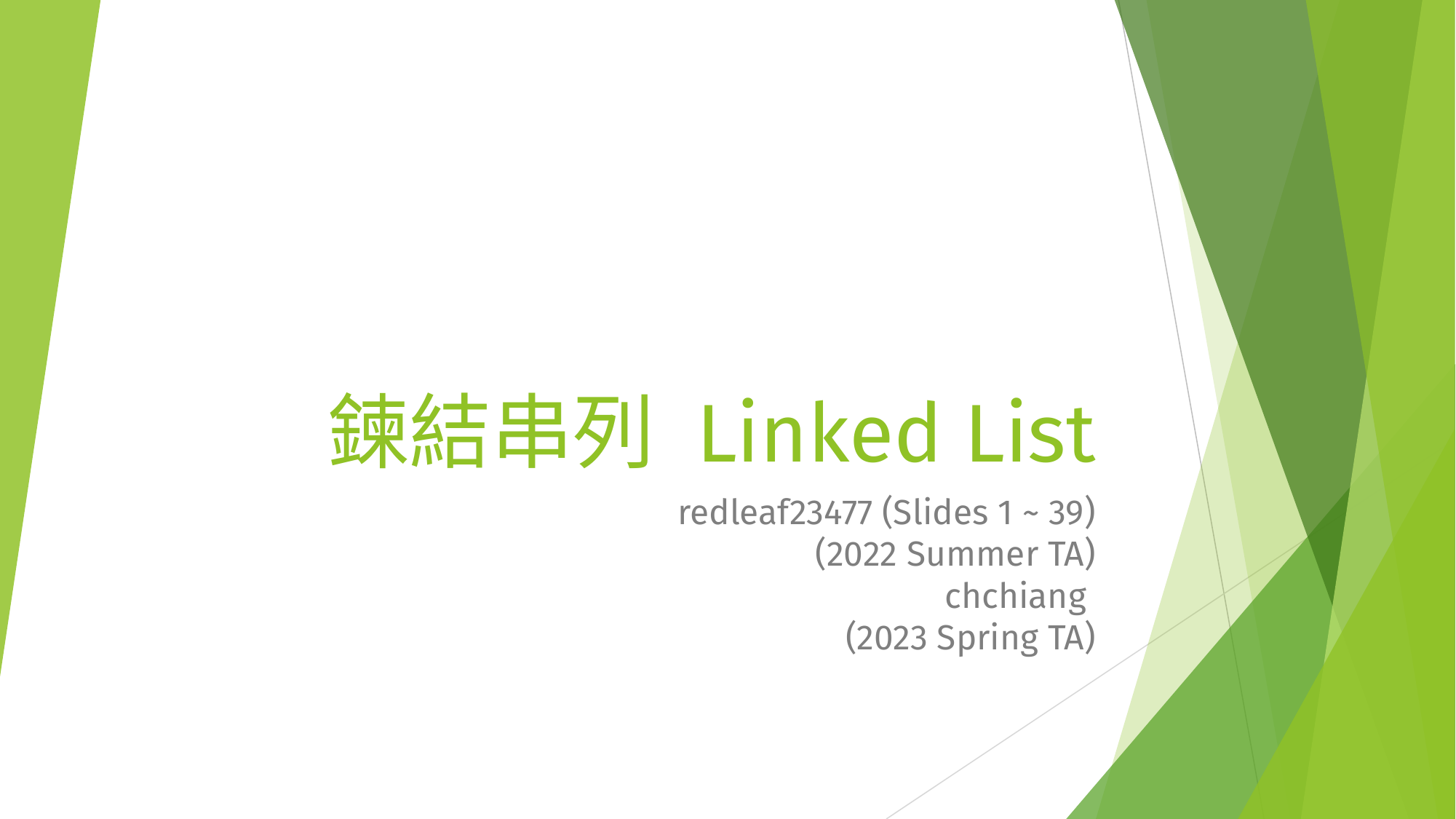

# 鍊結串列 Linked List
redleaf23477 (Slides 1 ~ 39)
(2022 Summer TA)
chchiang
(2023 Spring TA)